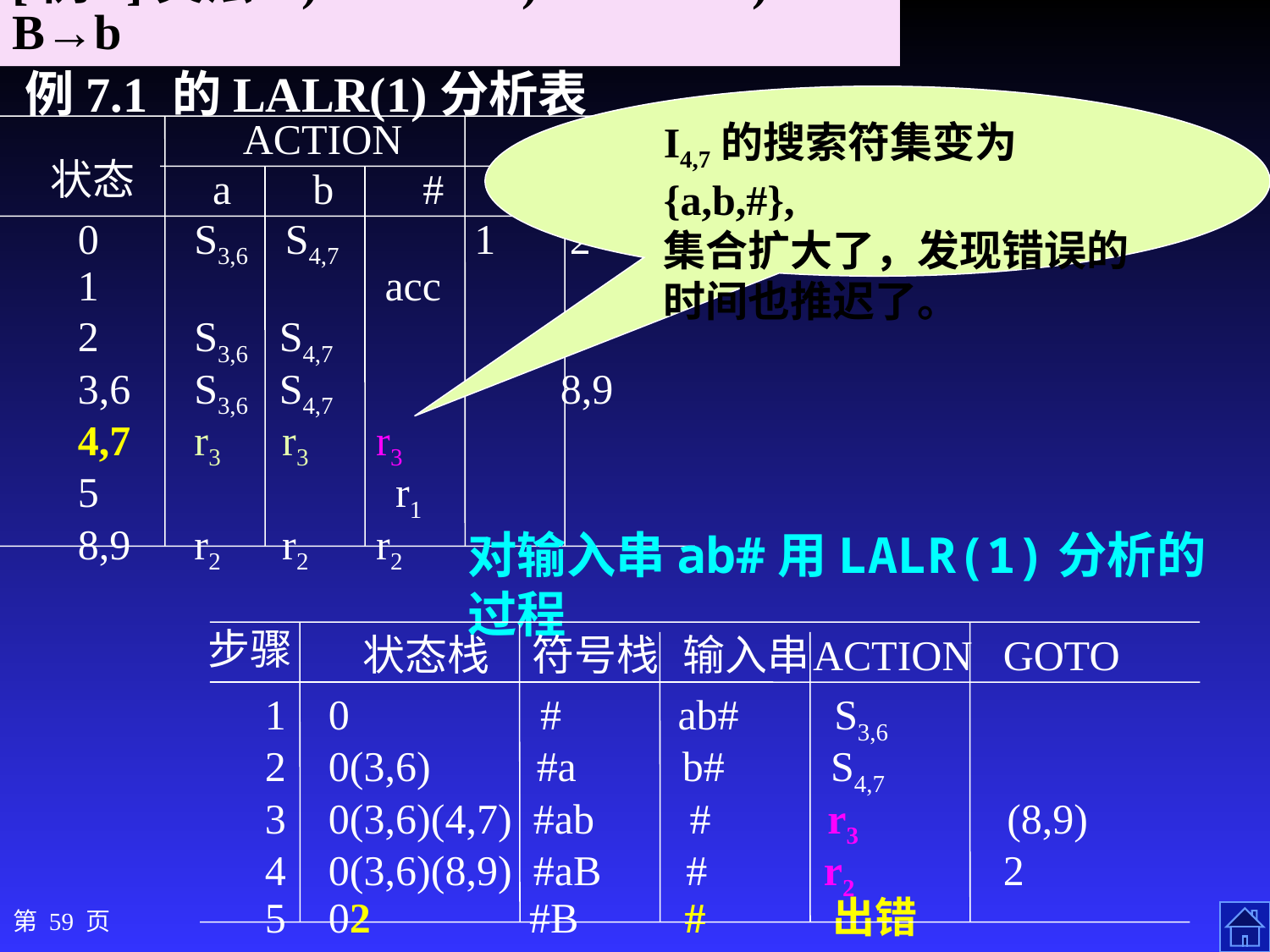

[例1]文法 1) S→BB  2) B→aB   3) B→b
例7.1 的LALR(1)分析表
I4,7的搜索符集变为{a,b,#},
集合扩大了，发现错误的时间也推迟了。
ACTION

GOTO
状态
a
b
#
S
B

0         S3,6      S4,7                      1       2
1                           acc
2         S3,6     S4,7                                     5
3,6      S3,6     S4,7                                     8,9
4,7      r3          r3           r3
5                            r1
8,9      r2          r2           r2

# 对输入串ab#用LALR(1)分析的过程

步骤

状态栈
符号栈
输入串
ACTION

GOTO

    1    0                  #           ab#         S3,6
    2    0(3,6)          #a          b#          S4,7
    3    0(3,6)(4,7)  #ab         #           r3              (8,9)
    4    0(3,6)(8,9)  #aB        #           r2              2
    5    02               #B          #           出错

第 59 页